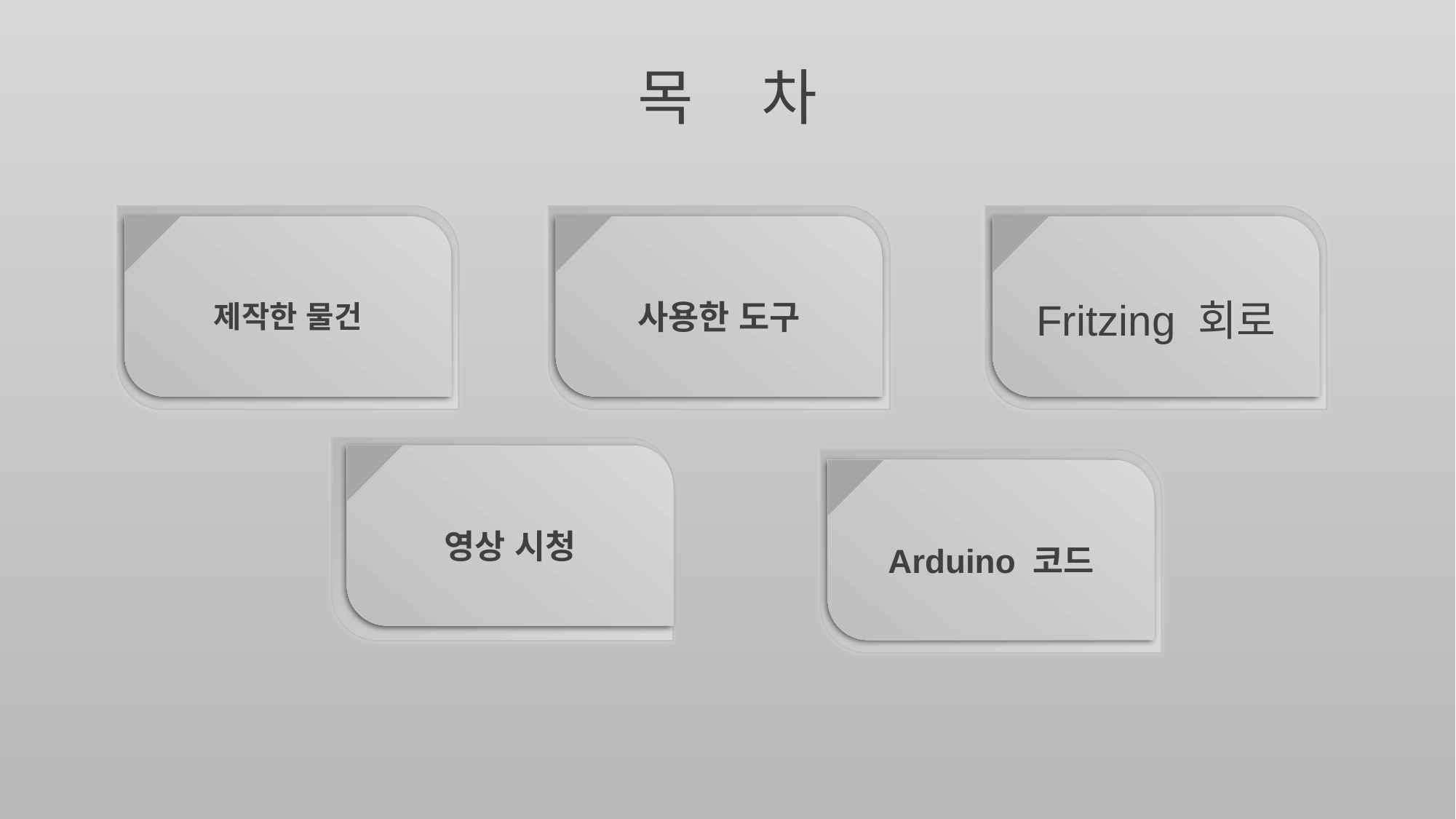

목    차

제작한 물건

사용한 도구

Fritzing 회로

영상 시청

Arduino 코드